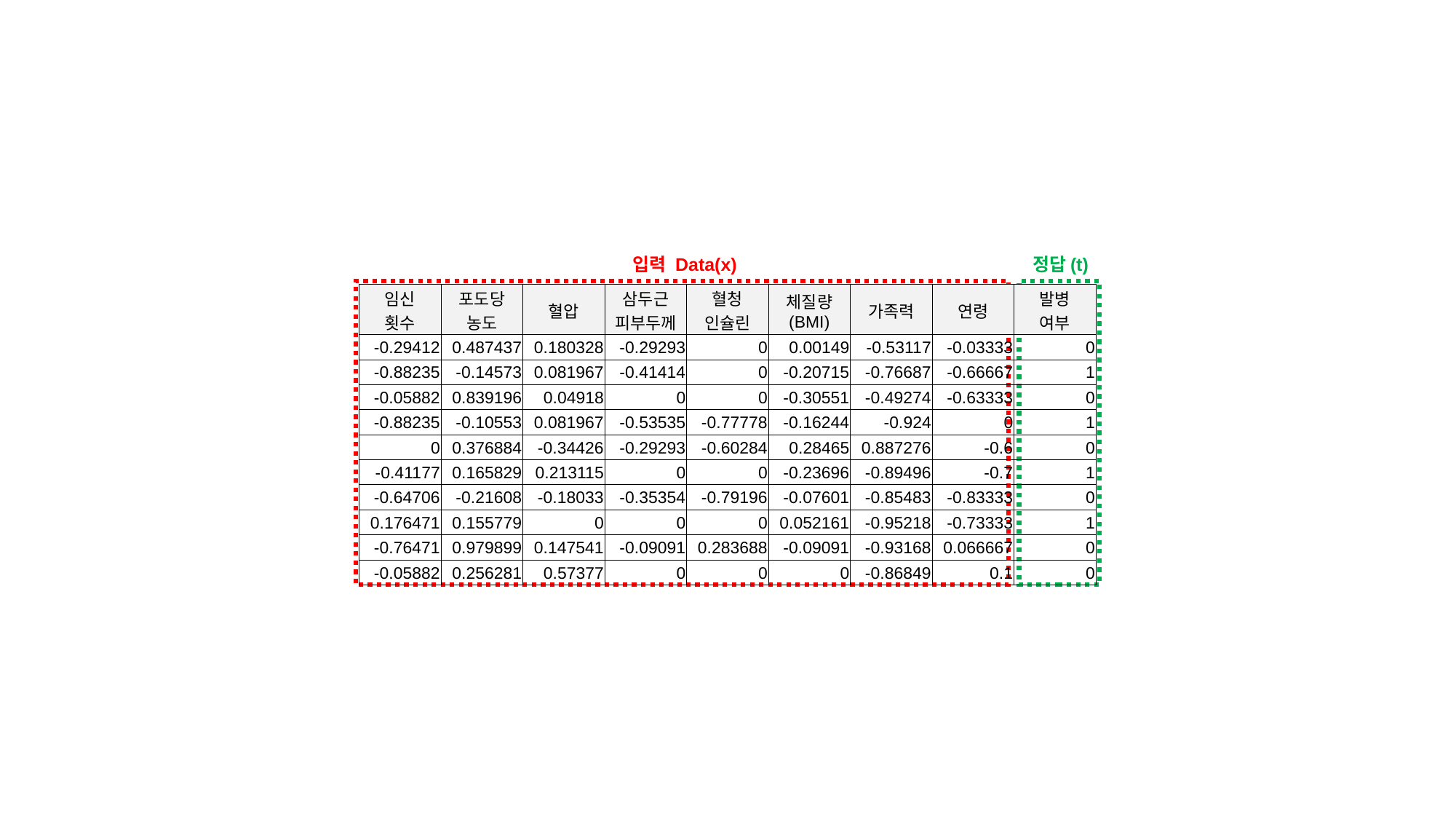

입력 Data(x)
정답(t)

| 임신 횟수 | 포도당 농도 | 혈압 | 삼두근 피부두께 | 혈청 인슐린 | 체질량 (BMI) | 가족력 | 연령 | 발병 여부 |
| --- | --- | --- | --- | --- | --- | --- | --- | --- |
| -0.29412 | 0.487437 | 0.180328 | -0.29293 | 0 | 0.00149 | -0.53117 | -0.03333 | 0 |
| -0.88235 | -0.14573 | 0.081967 | -0.41414 | 0 | -0.20715 | -0.76687 | -0.66667 | 1 |
| -0.05882 | 0.839196 | 0.04918 | 0 | 0 | -0.30551 | -0.49274 | -0.63333 | 0 |
| -0.88235 | -0.10553 | 0.081967 | -0.53535 | -0.77778 | -0.16244 | -0.924 | 0 | 1 |
| 0 | 0.376884 | -0.34426 | -0.29293 | -0.60284 | 0.28465 | 0.887276 | -0.6 | 0 |
| -0.41177 | 0.165829 | 0.213115 | 0 | 0 | -0.23696 | -0.89496 | -0.7 | 1 |
| -0.64706 | -0.21608 | -0.18033 | -0.35354 | -0.79196 | -0.07601 | -0.85483 | -0.83333 | 0 |
| 0.176471 | 0.155779 | 0 | 0 | 0 | 0.052161 | -0.95218 | -0.73333 | 1 |
| -0.76471 | 0.979899 | 0.147541 | -0.09091 | 0.283688 | -0.09091 | -0.93168 | 0.066667 | 0 |
| -0.05882 | 0.256281 | 0.57377 | 0 | 0 | 0 | -0.86849 | 0.1 | 0 |